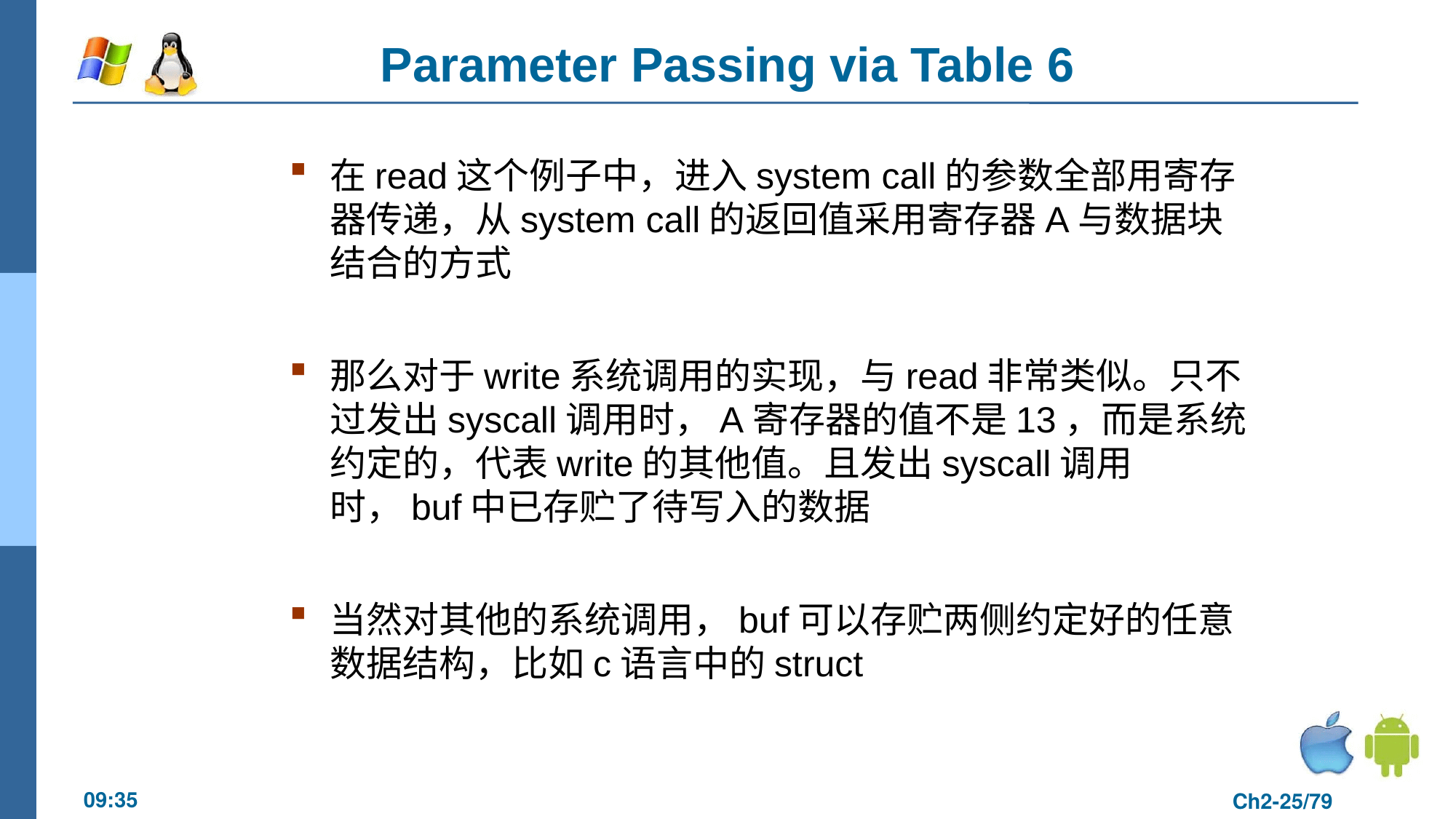

# Parameter Passing via Table 6
在read这个例子中，进入system call的参数全部用寄存器传递，从system call的返回值采用寄存器A与数据块结合的方式

那么对于write系统调用的实现，与read非常类似。只不过发出syscall调用时，A寄存器的值不是13，而是系统约定的，代表write的其他值。且发出syscall调用时，buf中已存贮了待写入的数据

当然对其他的系统调用，buf可以存贮两侧约定好的任意数据结构，比如c语言中的struct